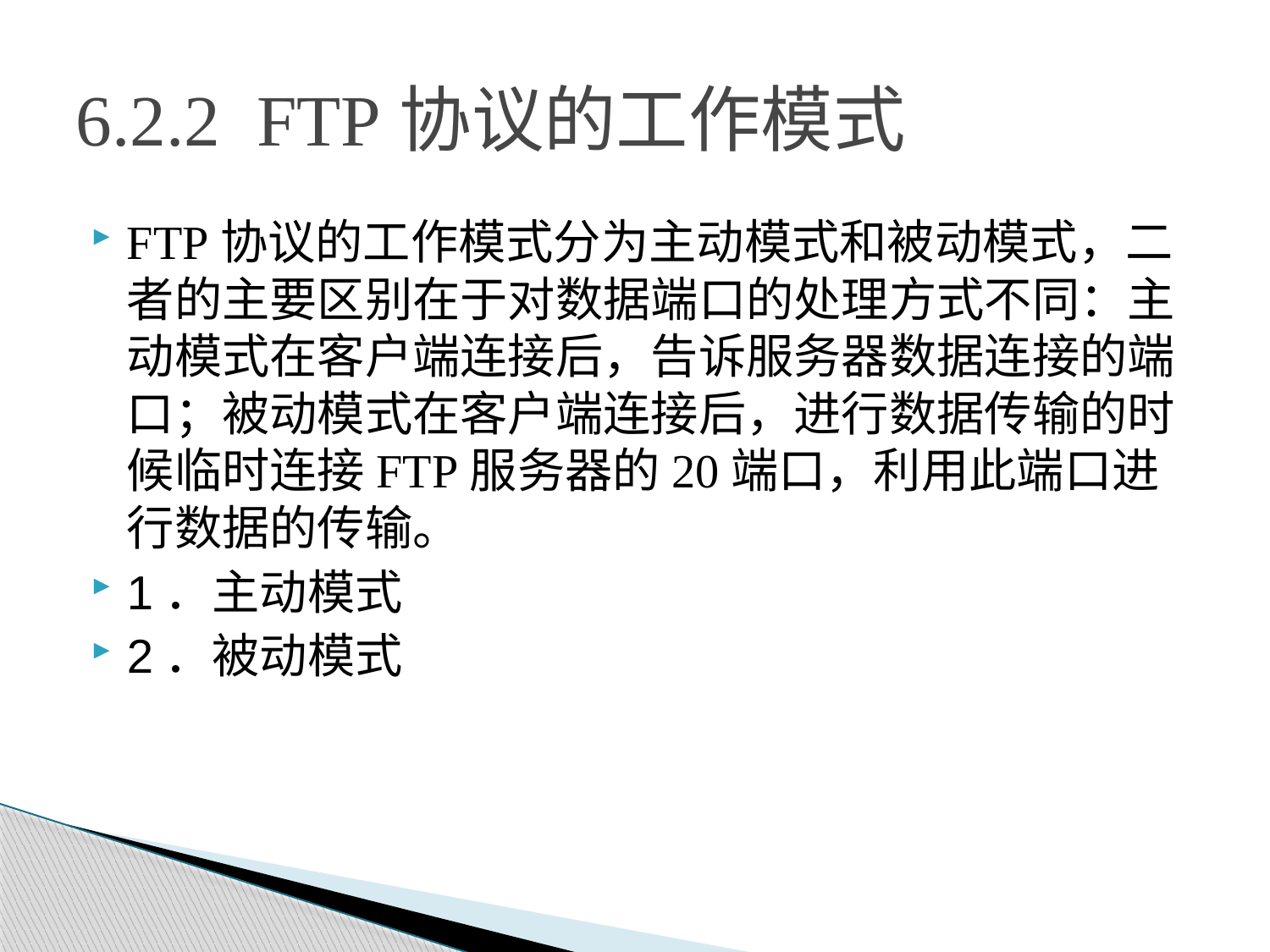

# 6.2.2  FTP协议的工作模式
FTP协议的工作模式分为主动模式和被动模式，二者的主要区别在于对数据端口的处理方式不同：主动模式在客户端连接后，告诉服务器数据连接的端口；被动模式在客户端连接后，进行数据传输的时候临时连接FTP服务器的20端口，利用此端口进行数据的传输。
1．主动模式
2．被动模式